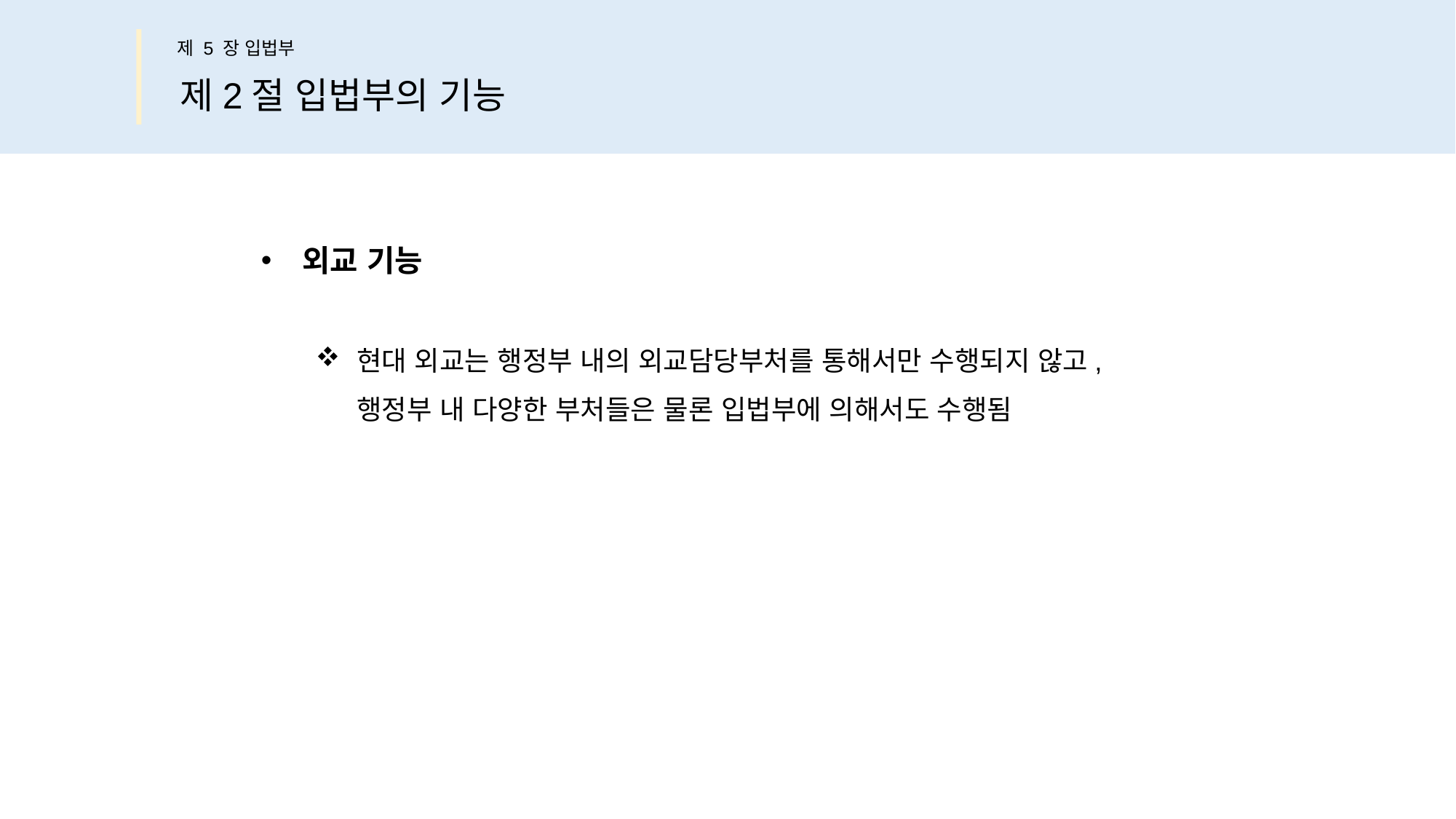

제 5 장 입법부
제2절 입법부의 기능
외교 기능

현대 외교는 행정부 내의 외교담당부처를 통해서만 수행되지 않고,
행정부 내 다양한 부처들은 물론 입법부에 의해서도 수행됨